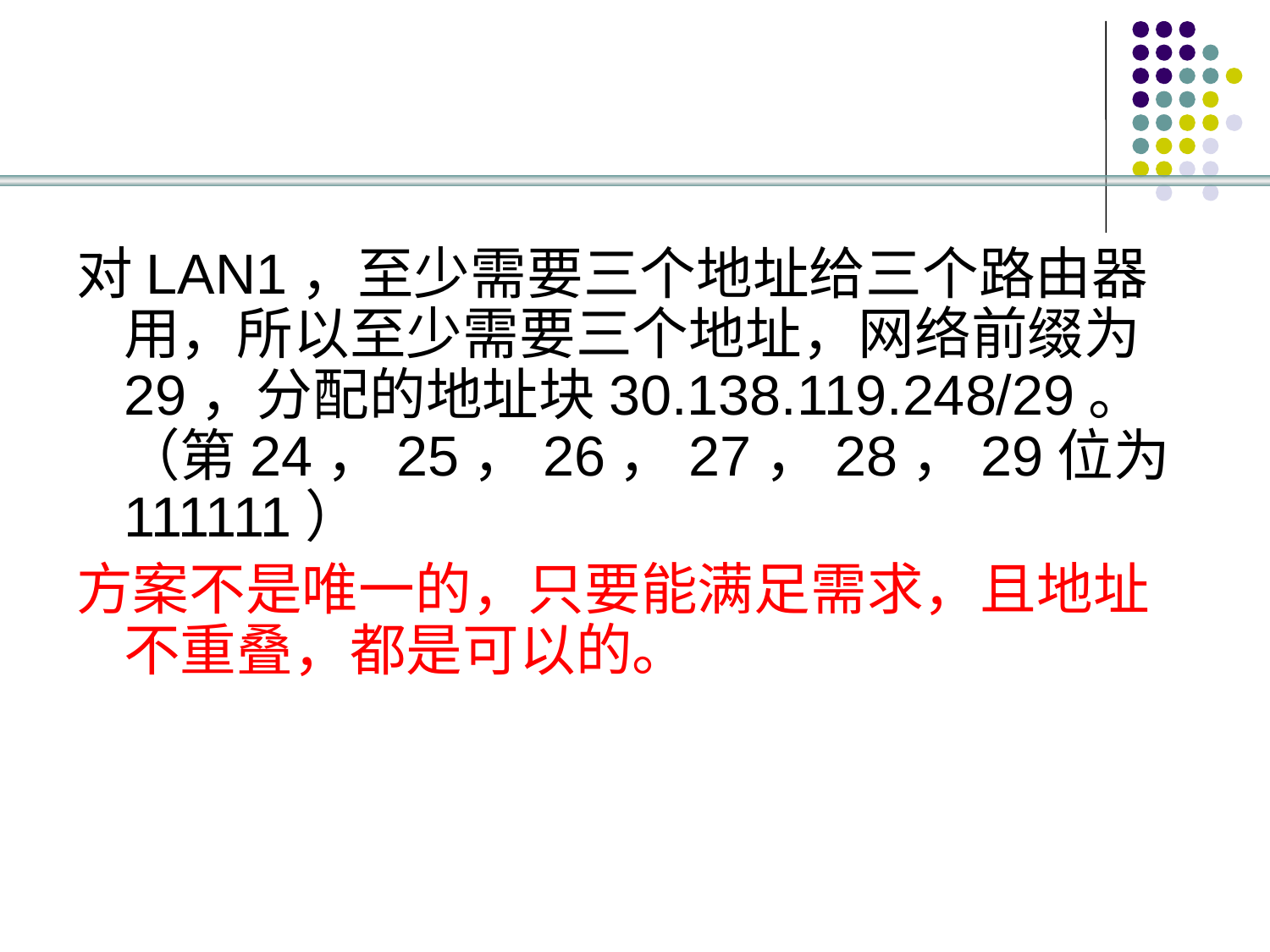

#
对LAN1，至少需要三个地址给三个路由器用，所以至少需要三个地址，网络前缀为29，分配的地址块30.138.119.248/29。（第24，25，26，27，28，29位为111111）
方案不是唯一的，只要能满足需求，且地址不重叠，都是可以的。